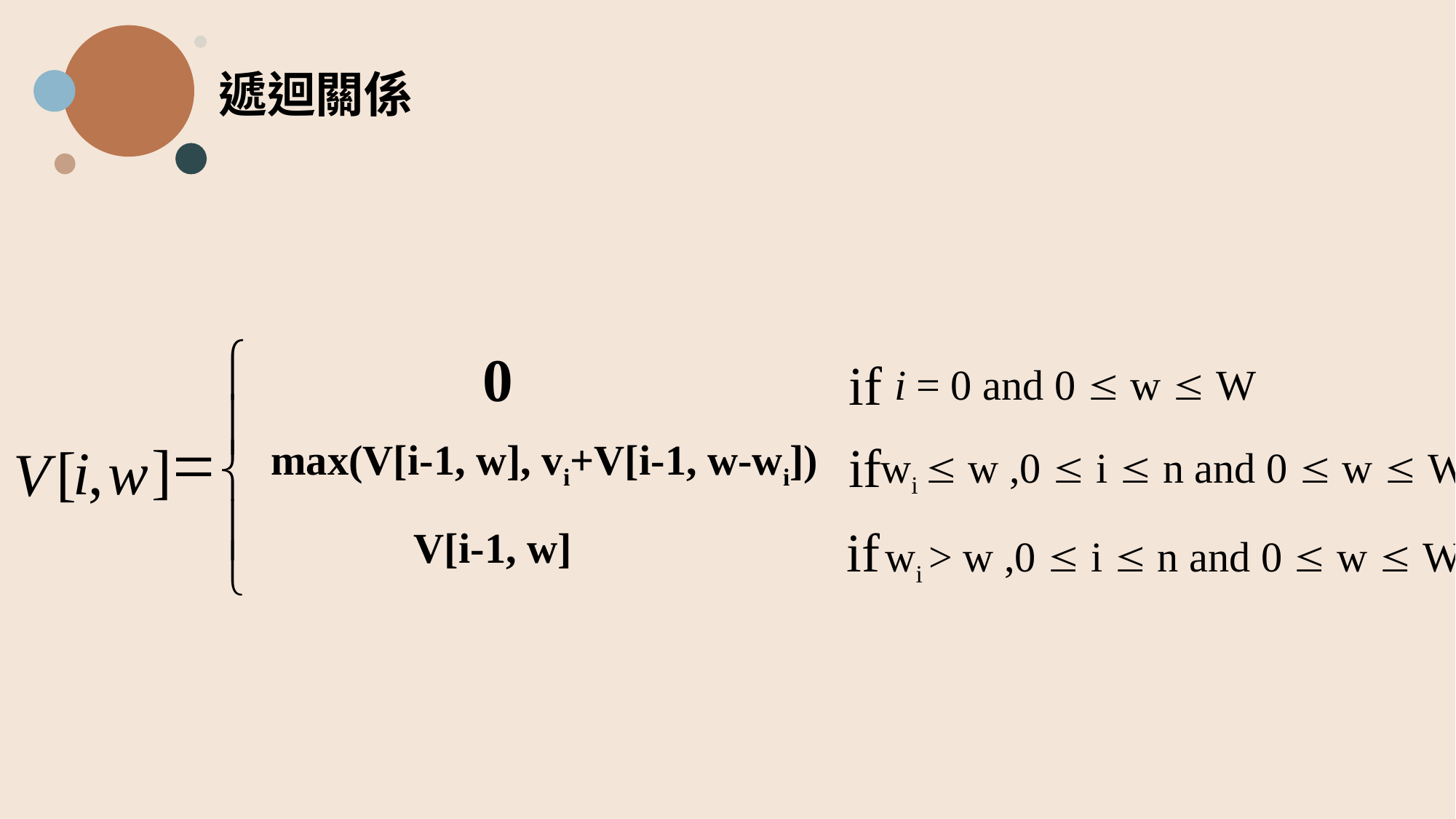

遞迴關係

0
if

 i = 0 and 0 ≤ w ≤ W

=
max(V[i-1, w], vi+V[i-1, w-wi])
]
if

[
i
,
w
V

 wi ≤ w ,0 ≤ i ≤ n and 0 ≤ w ≤ W

V[i-1, w]
if
 wi > w ,0 ≤ i ≤ n and 0 ≤ w ≤ W